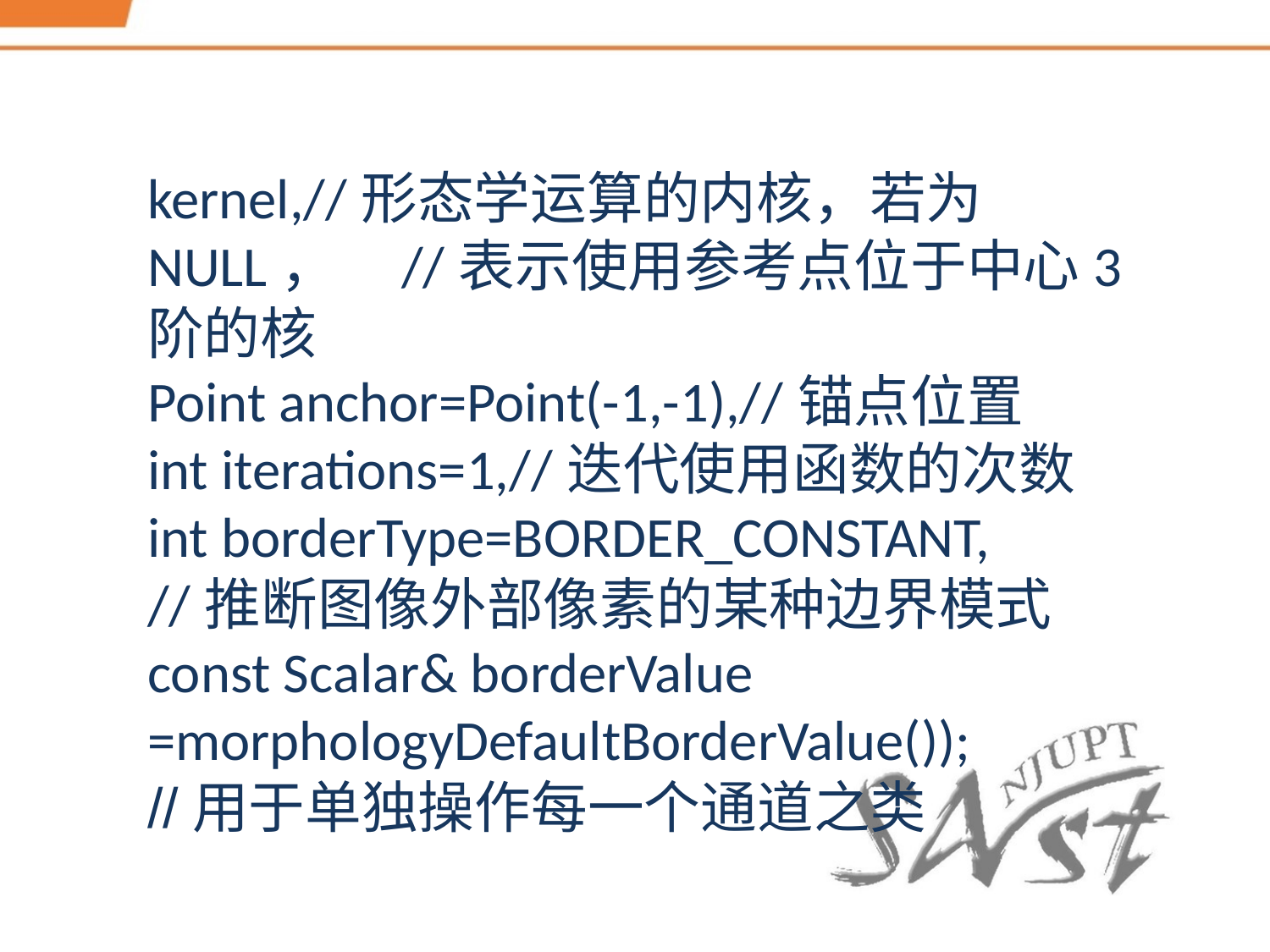

kernel,//形态学运算的内核，若为NULL，	//表示使用参考点位于中心3阶的核
Point anchor=Point(-1,-1),//锚点位置
int iterations=1,//迭代使用函数的次数
int borderType=BORDER_CONSTANT,
//推断图像外部像素的某种边界模式
const Scalar& borderValue =morphologyDefaultBorderValue());
//用于单独操作每一个通道之类